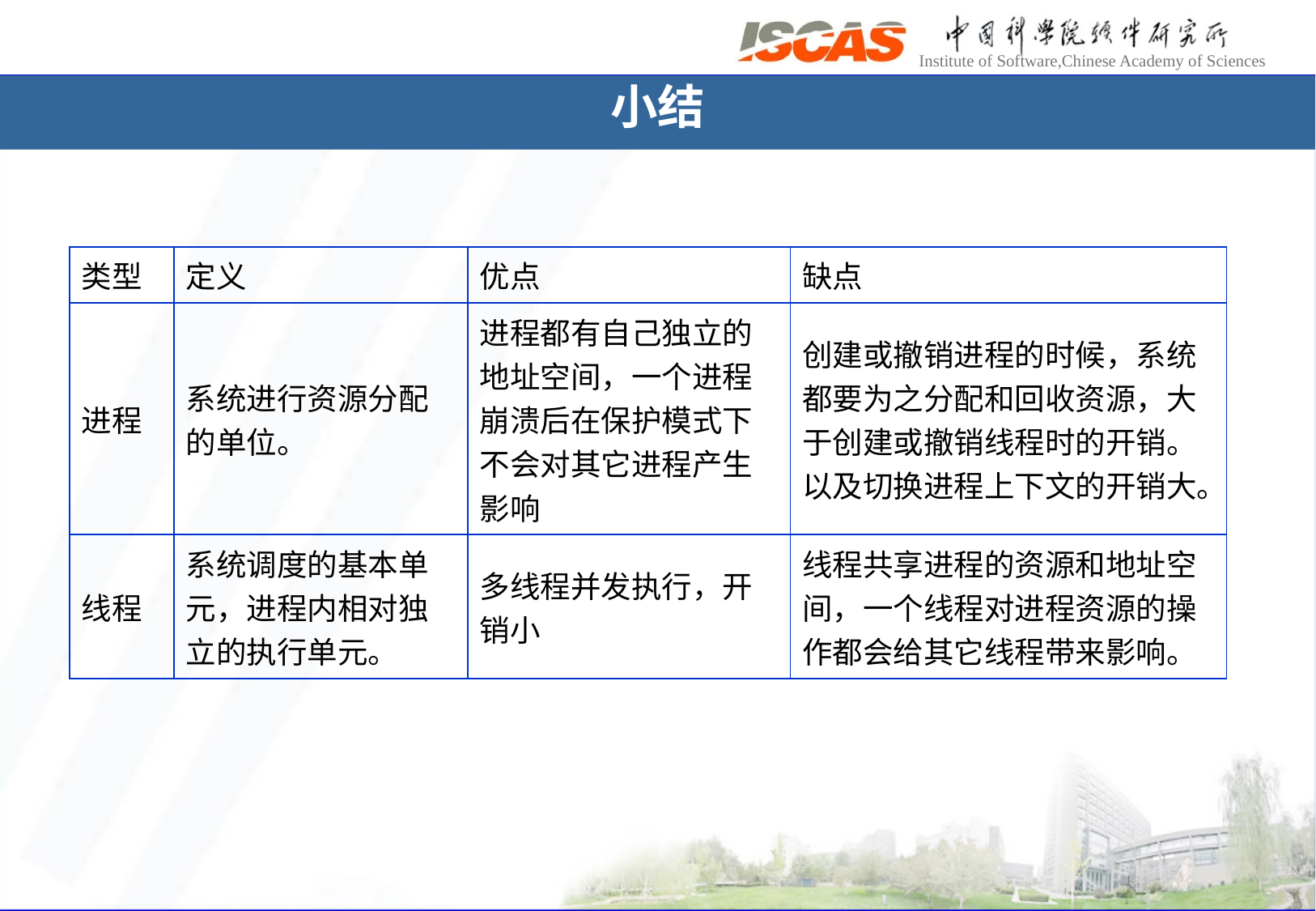

# 小结
| 类型 | 定义 | 优点 | 缺点 |
| --- | --- | --- | --- |
| 进程 | 系统进行资源分配的单位。 | 进程都有自己独立的地址空间，一个进程崩溃后在保护模式下不会对其它进程产生影响 | 创建或撤销进程的时候，系统都要为之分配和回收资源，大于创建或撤销线程时的开销。以及切换进程上下文的开销大。 |
| 线程 | 系统调度的基本单元，进程内相对独立的执行单元。 | 多线程并发执行，开销小 | 线程共享进程的资源和地址空间，一个线程对进程资源的操作都会给其它线程带来影响。 |